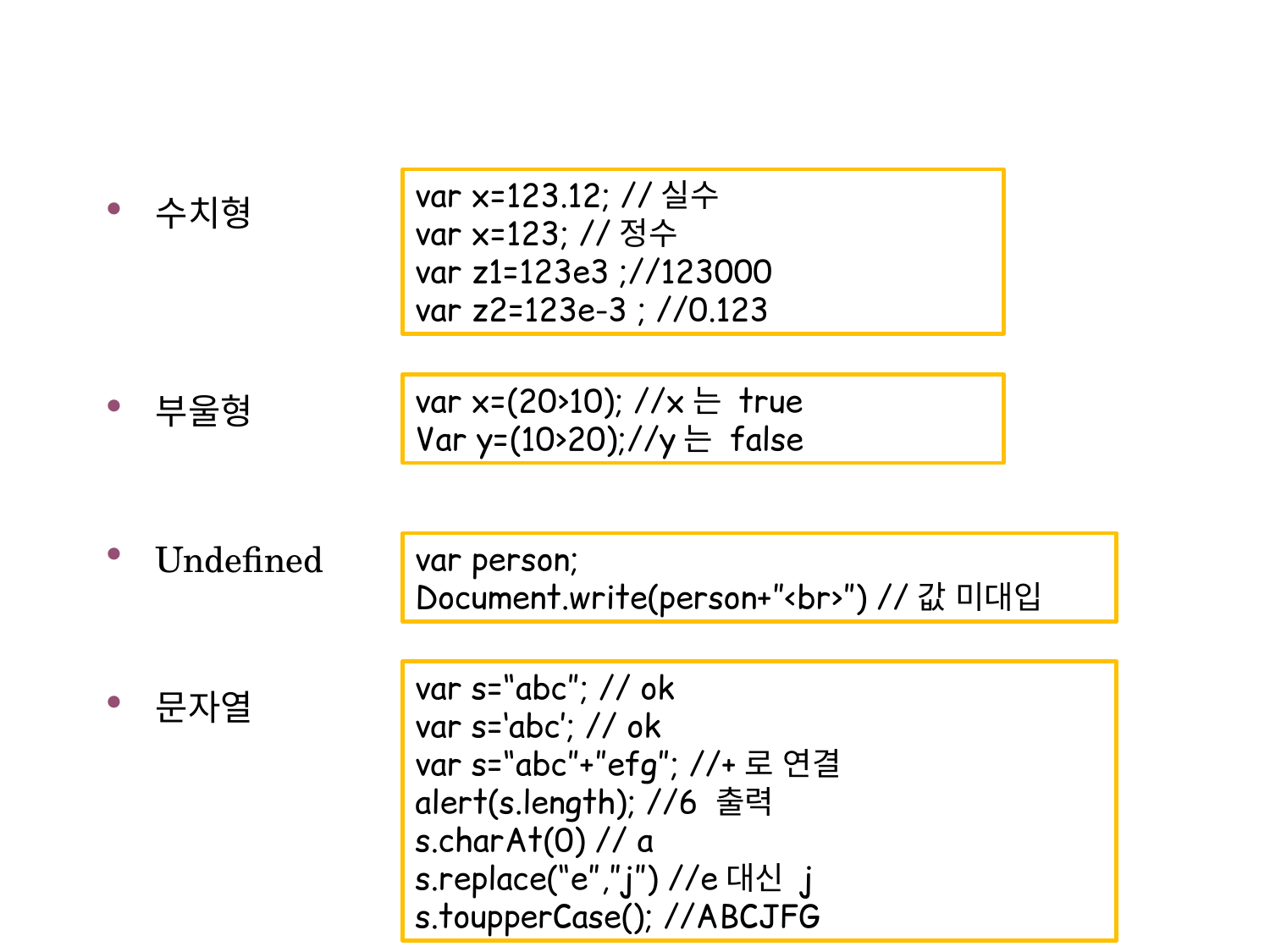

# 예제
var x=123.12; //실수
var x=123; //정수
var z1=123e3 ;//123000
var z2=123e-3 ; //0.123
수치형

부울형

Undefined

문자열
var x=(20>10); //x는 true
Var y=(10>20);//y는 false
var person;
Document.write(person+”<br>”) //값 미대입
var s=“abc”; // ok
var s=‘abc’; // ok
var s=“abc”+”efg”; //+로 연결
alert(s.length); //6 출력
s.charAt(0) // a
s.replace(“e”,”j”) //e대신 j
s.toupperCase(); //ABCJFG